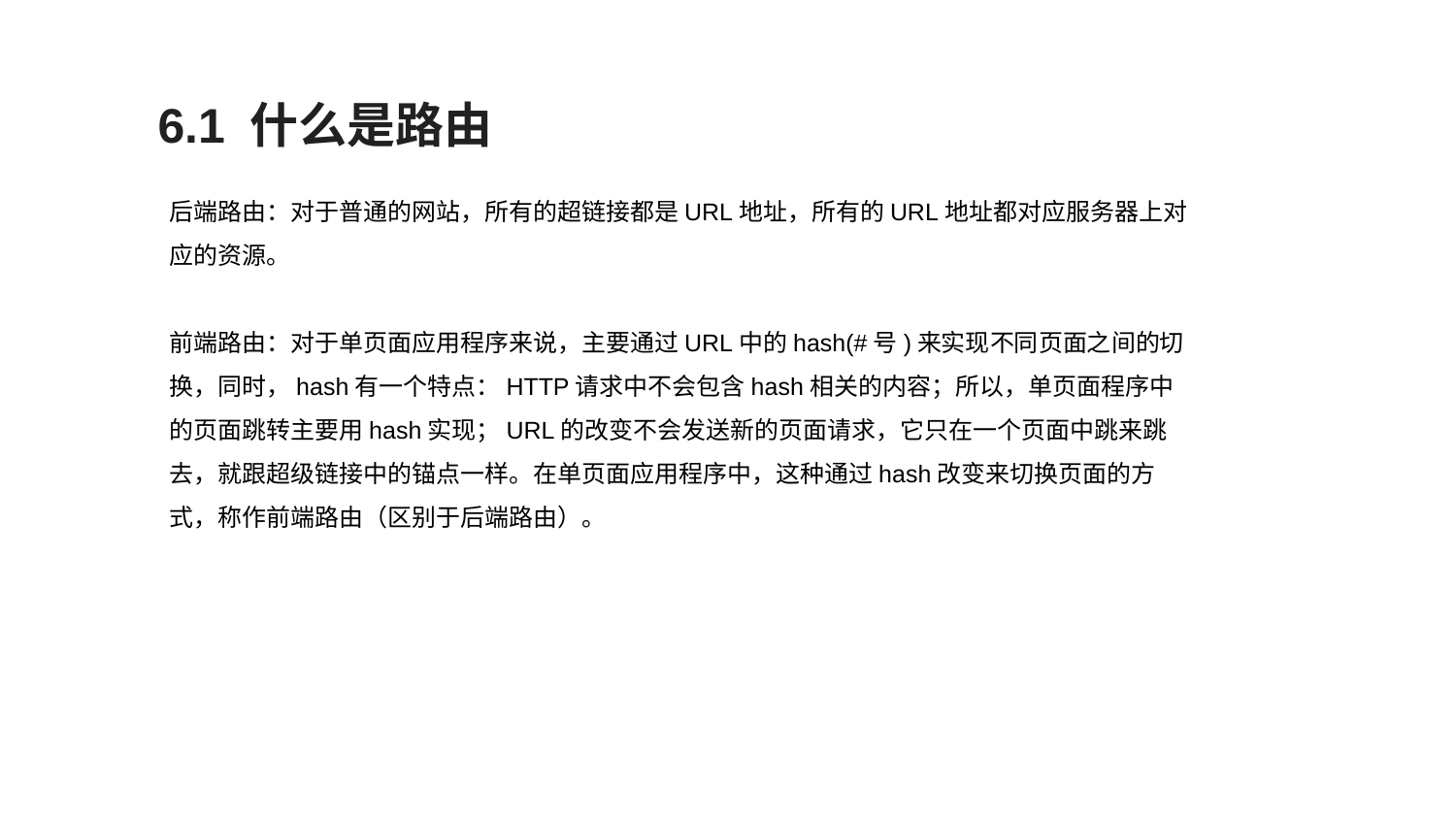

6.1 什么是路由
后端路由：对于普通的网站，所有的超链接都是URL地址，所有的URL地址都对应服务器上对应的资源。

前端路由：对于单页面应用程序来说，主要通过URL中的hash(#号)来实现不同页面之间的切换，同时，hash有一个特点：HTTP请求中不会包含hash相关的内容；所以，单页面程序中的页面跳转主要用hash实现；URL的改变不会发送新的页面请求，它只在一个页面中跳来跳去，就跟超级链接中的锚点一样。在单页面应用程序中，这种通过hash改变来切换页面的方式，称作前端路由（区别于后端路由）。